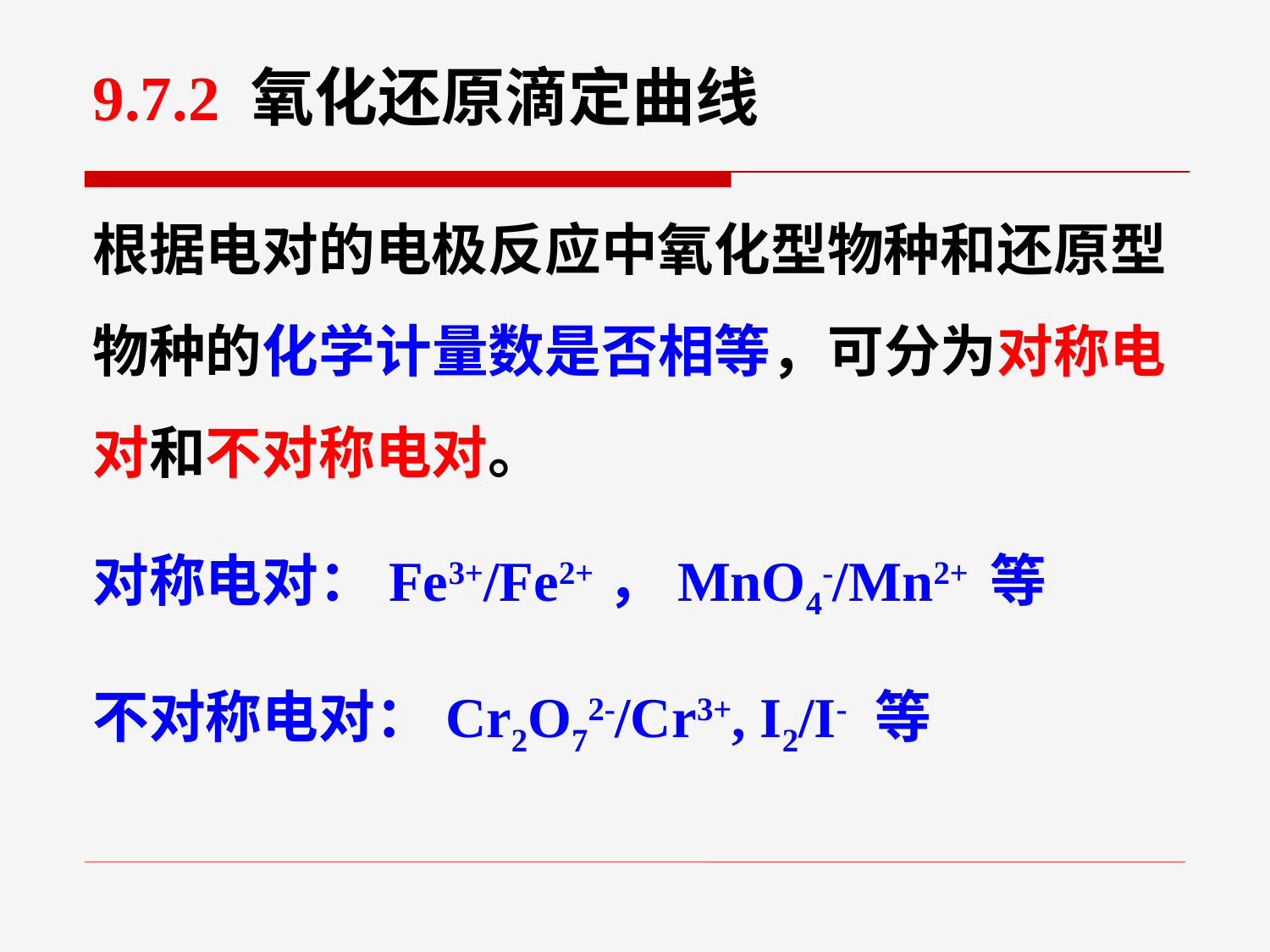

9.7.2 氧化还原滴定曲线
根据电对的电极反应中氧化型物种和还原型物种的化学计量数是否相等，可分为对称电对和不对称电对。
对称电对：Fe3+/Fe2+，MnO4-/Mn2+ 等
不对称电对：Cr2O72-/Cr3+, I2/I- 等